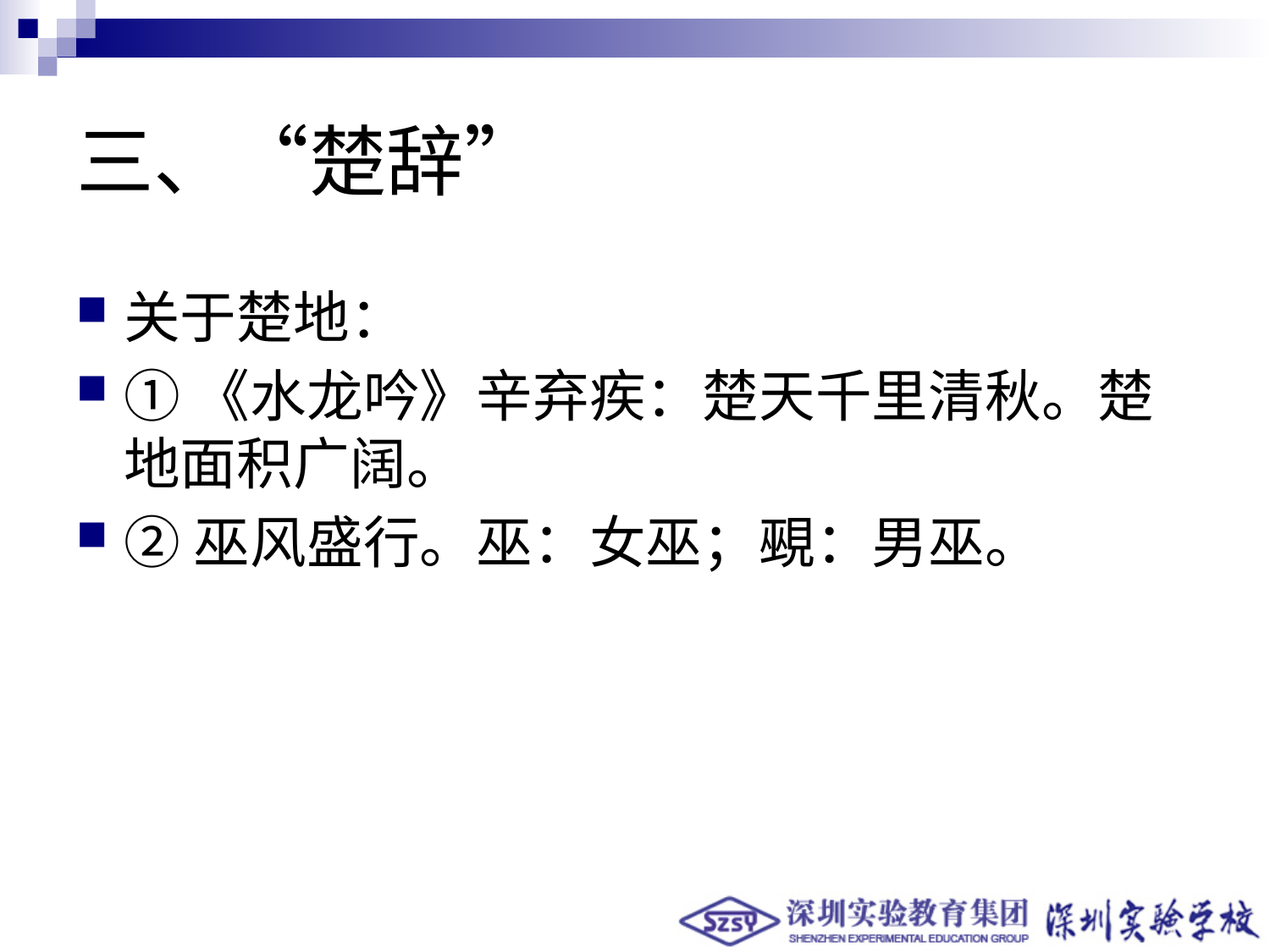

# 三、“楚辞”
关于楚地：
①《水龙吟》辛弃疾：楚天千里清秋。楚地面积广阔。
②巫风盛行。巫：女巫；覡：男巫。